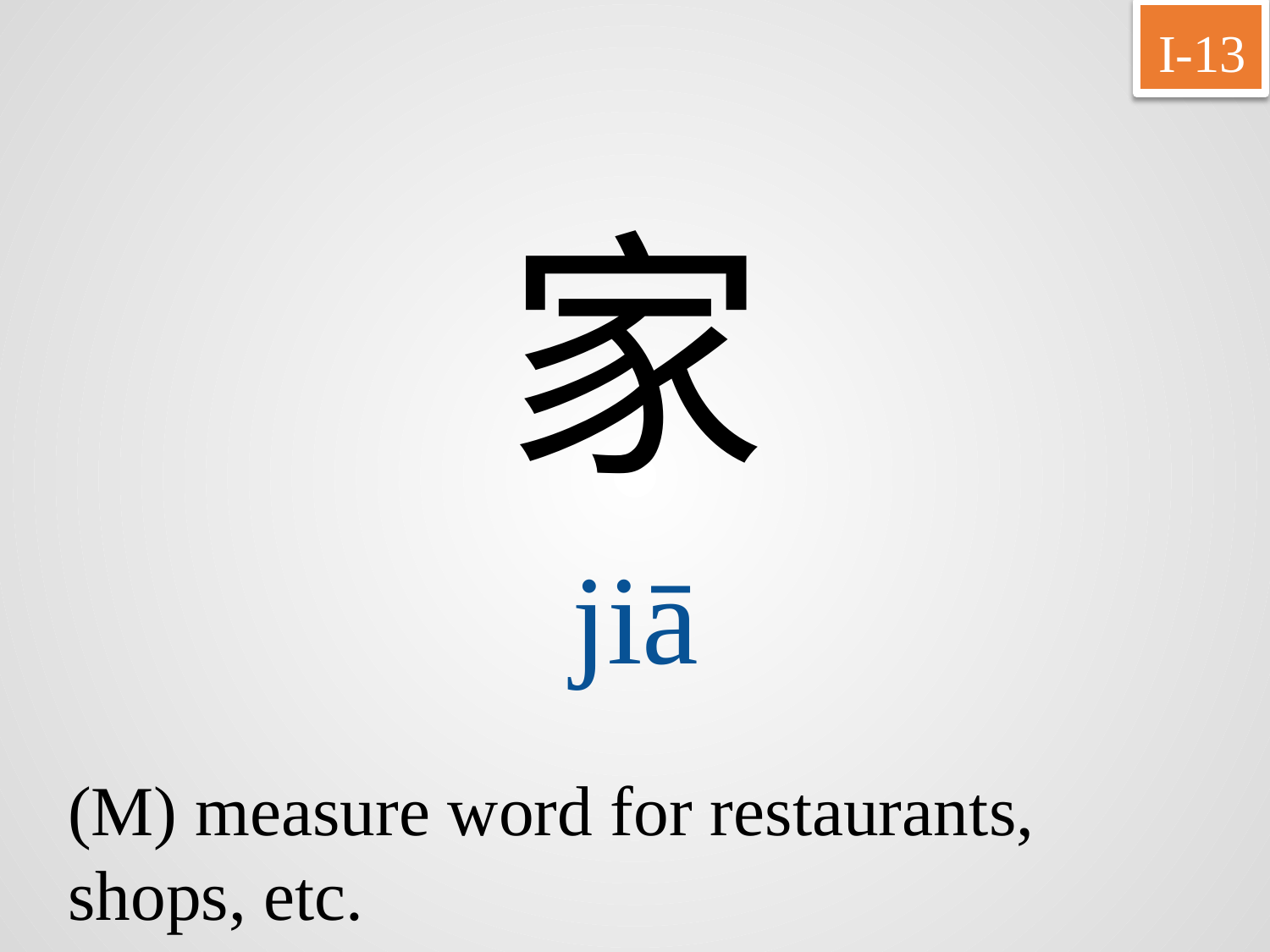

I-13

家
jiā
(M) measure word for restaurants, shops, etc.